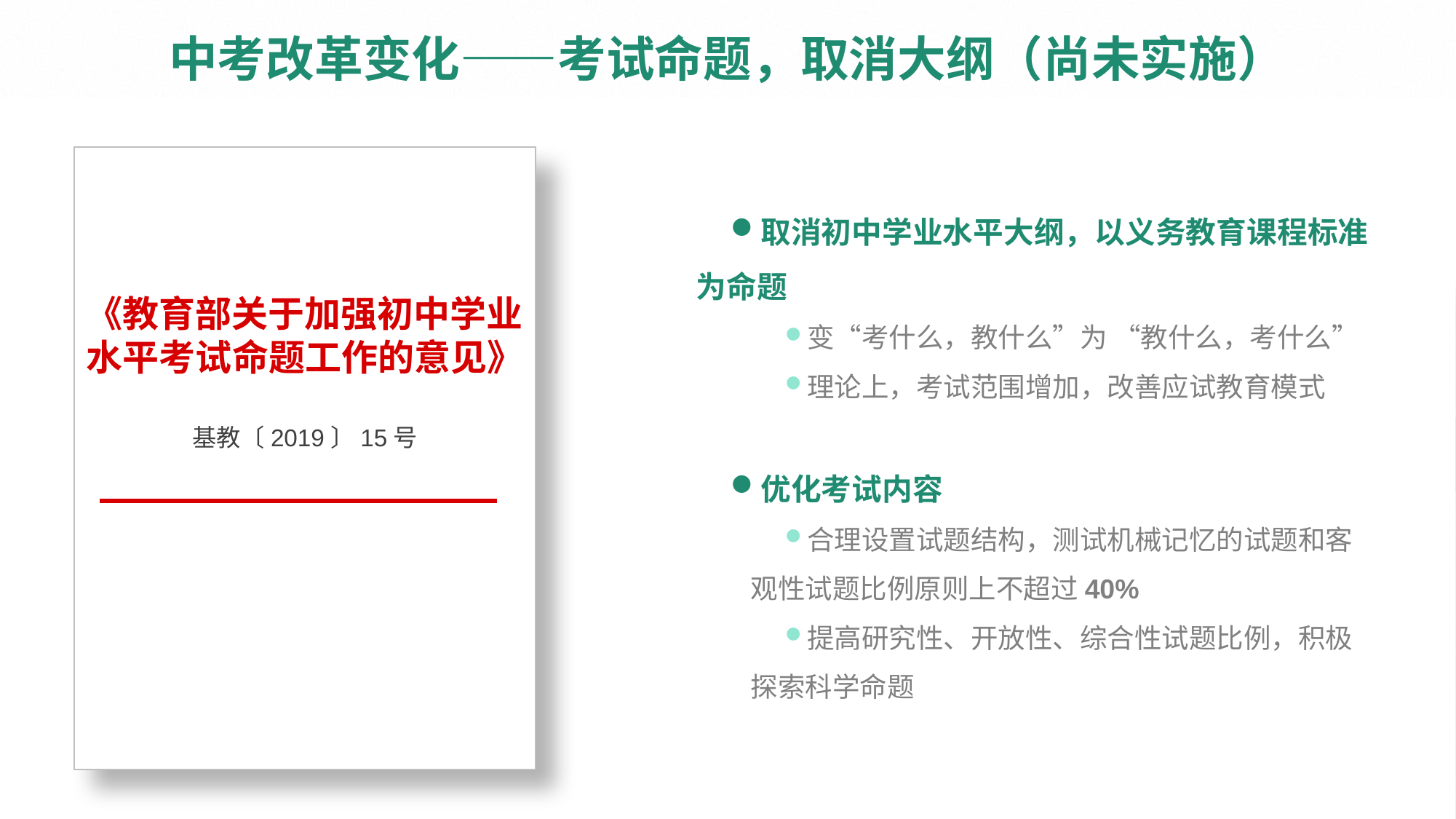

# 中考改革变化——考试命题，取消大纲（尚未实施）
《教育部关于加强初中学业水平考试命题工作的意见》

基教〔2019〕15号

取消初中学业水平大纲，以义务教育课程标准为命题
变“考什么，教什么”为 “教什么，考什么”
理论上，考试范围增加，改善应试教育模式

优化考试内容
合理设置试题结构，测试机械记忆的试题和客观性试题比例原则上不超过40%
提高研究性、开放性、综合性试题比例，积极探索科学命题